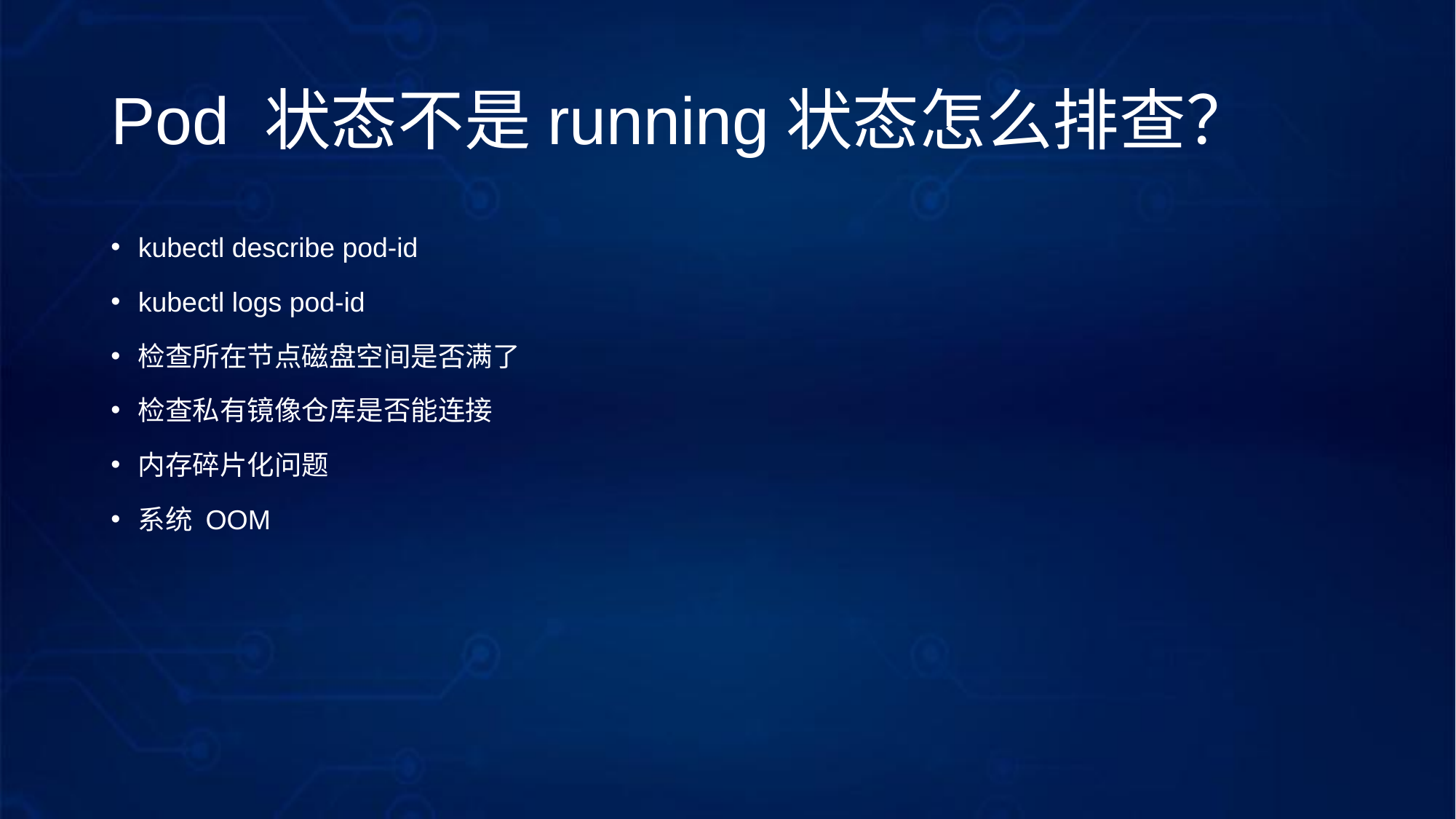

# Pod 状态不是running状态怎么排查？
kubectl describe pod-id
kubectl logs pod-id
检查所在节点磁盘空间是否满了
检查私有镜像仓库是否能连接
内存碎片化问题
系统 OOM